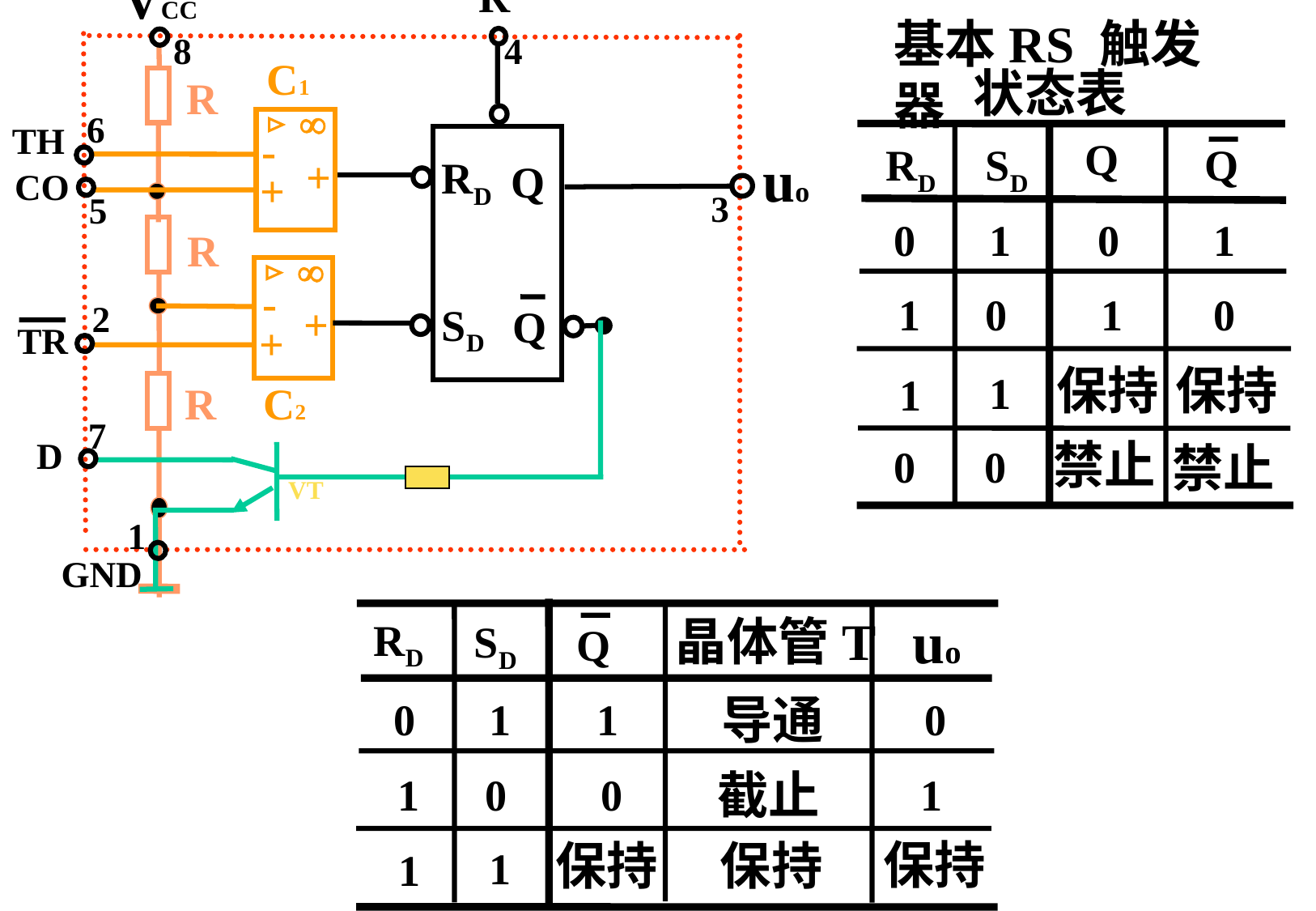

VCC
 R
TH
uo
CO
TR
D
GND
8
4

C1
R

∞
6

-

+
RD

Q

+

3
5

R

∞

-

2
+
SD
Q

+

R
C2

7

VT

1

基本RS 触发器
状态表

Q
RD
SD
Q

0
1
0
1

1
0
1
0

保持
保持
1
1
禁止

禁止
0
0

uo
晶体管T

RD
SD
Q

导通
0
1
1
0

截止
1
0
0
1
保持
保持
保持

1
1